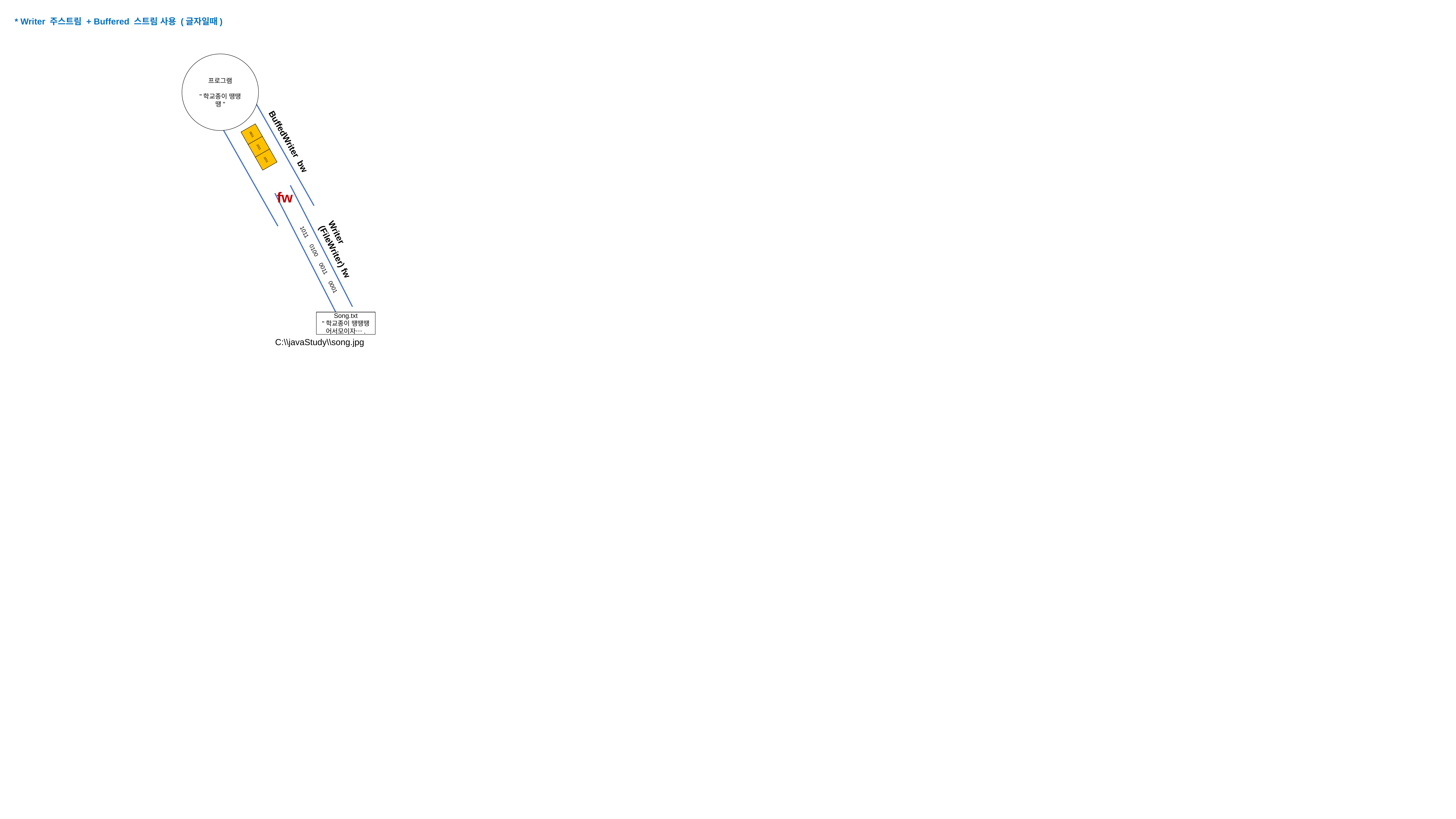

* Writer 주스트림 + Buffered 스트림 사용 (글자일때)

프로그램

"학교종이 땡땡땡"
0011
1011
1011
BuffedWriter  bw
fw
1011     0100     0011     0001
Writer
(FileWriter) fw
Song.txt
"학교종이 땡땡땡
어서모이자….
C:\\javaStudy\\song.jpg